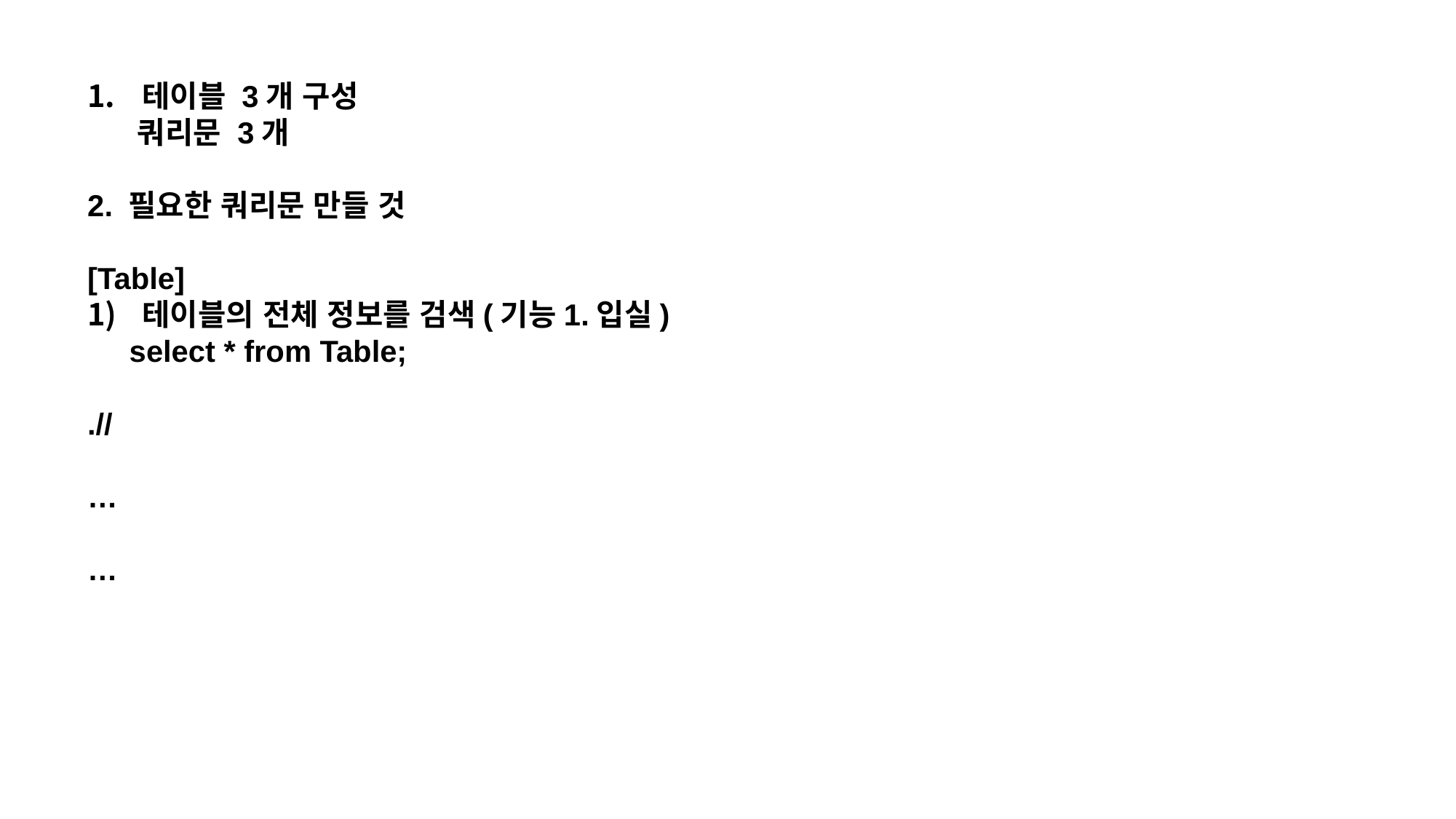

테이블 3개 구성
     쿼리문 3개

2. 필요한 쿼리문 만들 것

[Table]
테이블의 전체 정보를 검색(기능1.입실)
     select * from Table;

.//

…

…